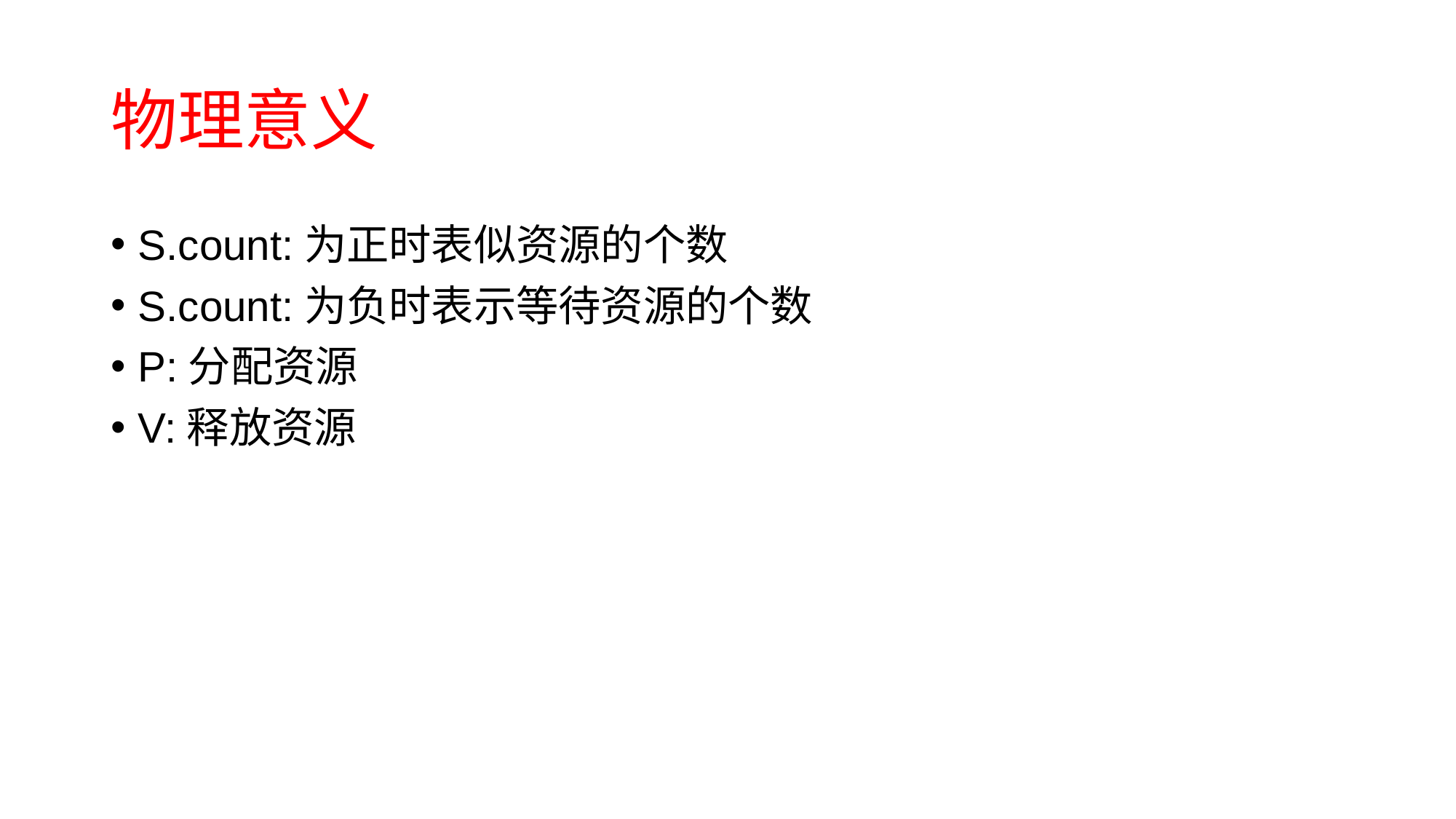

# 物理意义
S.count:为正时表似资源的个数
S.count:为负时表示等待资源的个数
P:分配资源
V:释放资源